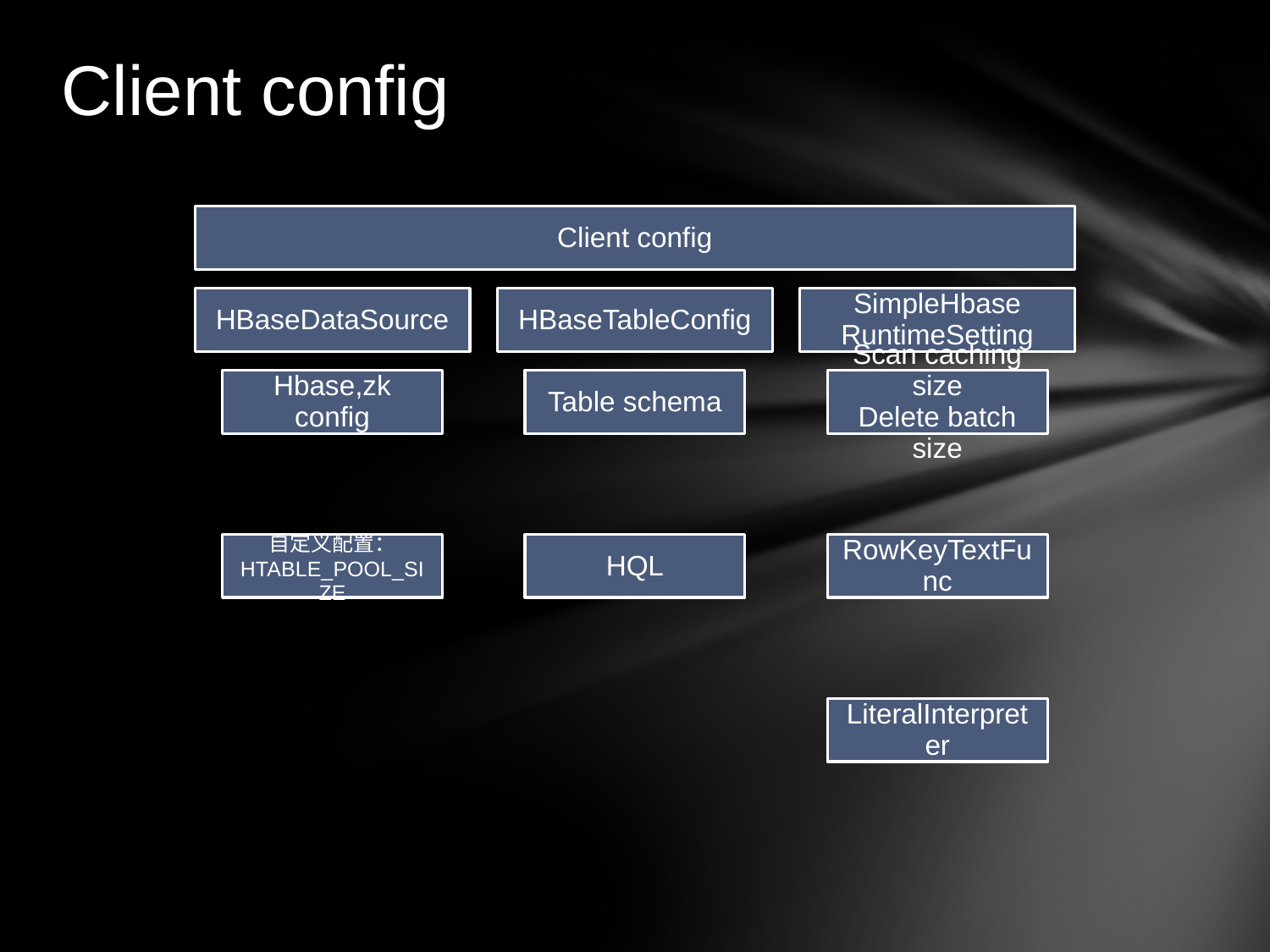

# Client config
Client config
HBaseDataSource
HBaseTableConfig
SimpleHbase
RuntimeSetting
Hbase,zk config
自定义配置：
HTABLE_POOL_SIZE
Table schema
HQL
Scan caching size
Delete batch size
RowKeyTextFunc
LiteralInterpreter